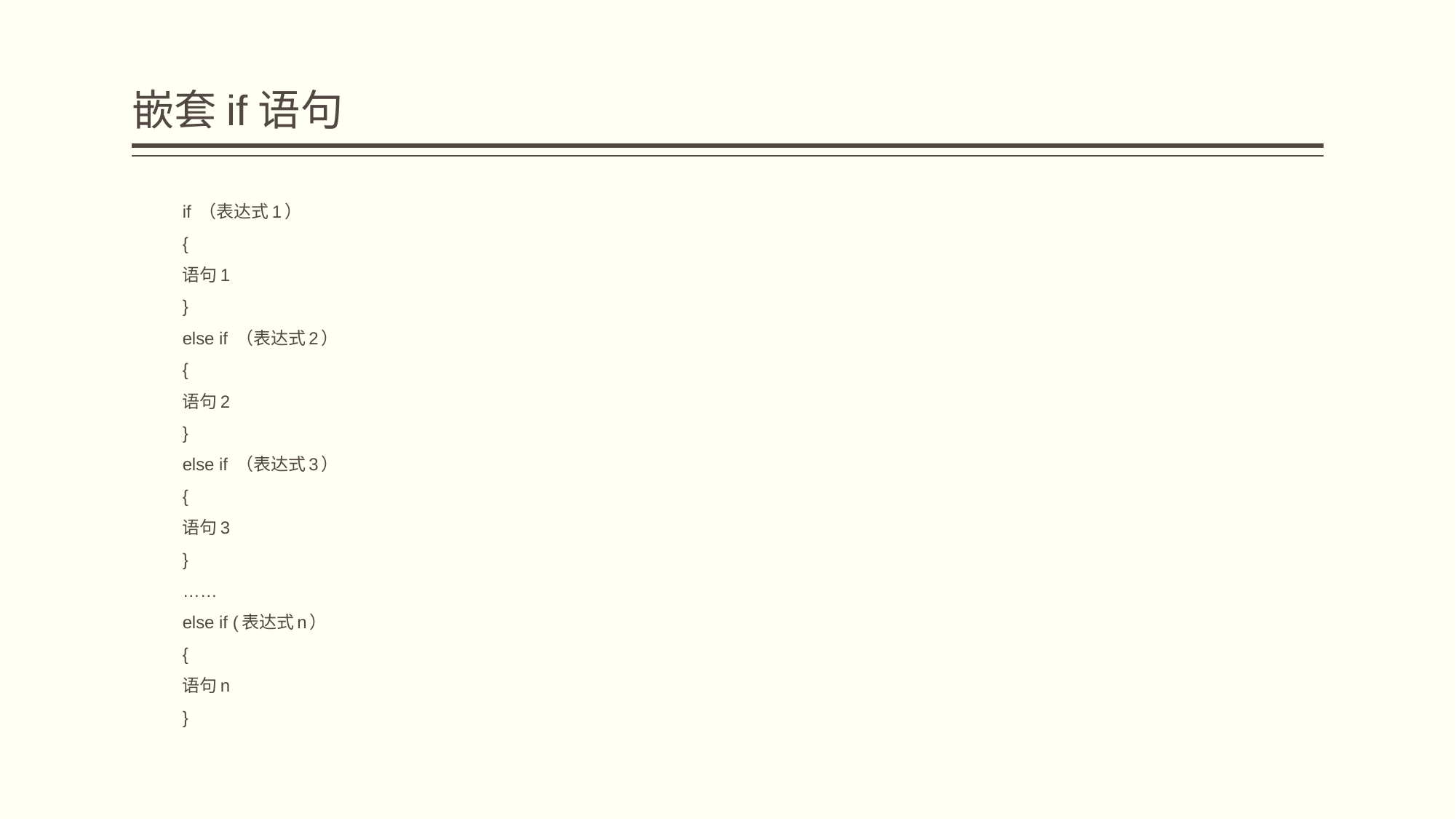

# 嵌套if语句
if （表达式1）
{
	语句1
}
else if （表达式2）
{
	语句2
}
else if （表达式3）
{
	语句3
}
……
else if (表达式n）
{
	语句n
}